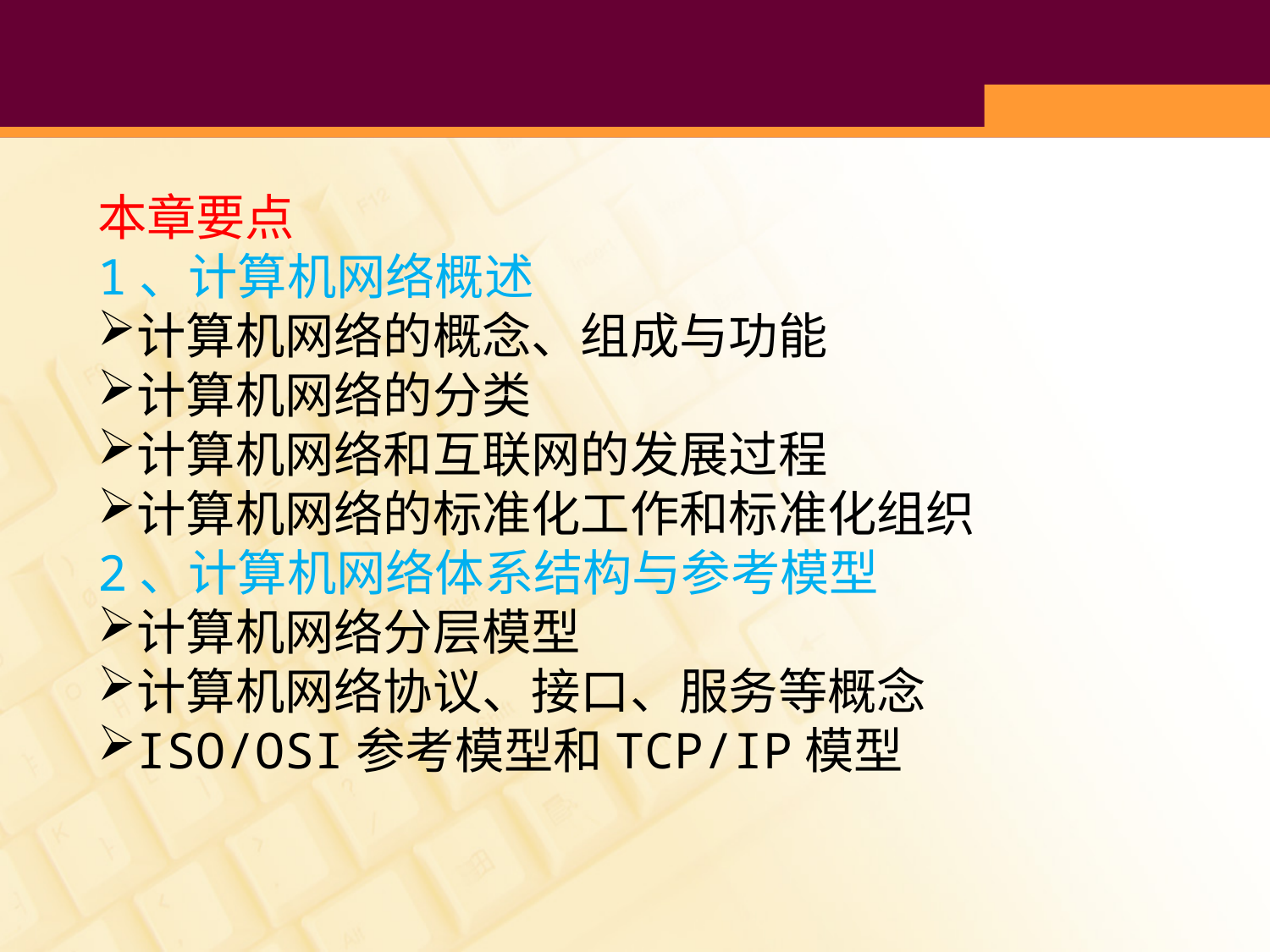

本章要点
1、计算机网络概述
计算机网络的概念、组成与功能
计算机网络的分类
计算机网络和互联网的发展过程
计算机网络的标准化工作和标准化组织
2、计算机网络体系结构与参考模型
计算机网络分层模型
计算机网络协议、接口、服务等概念
ISO/OSI参考模型和TCP/IP模型